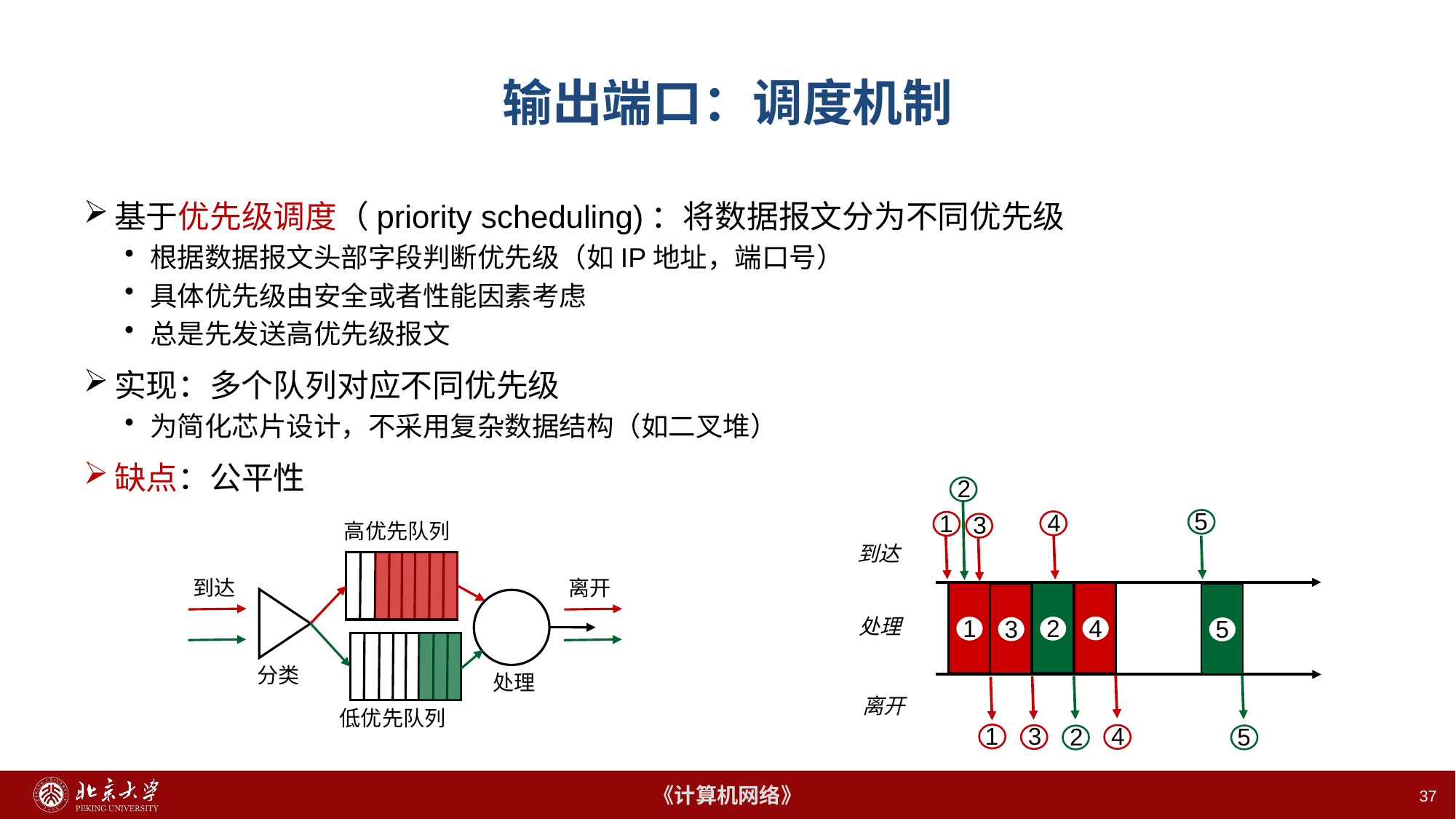

# 输出端口：调度机制
基于优先级调度（priority scheduling)：将数据报文分为不同优先级
根据数据报文头部字段判断优先级（如IP地址，端口号）
具体优先级由安全或者性能因素考虑
总是先发送高优先级报文
实现：多个队列对应不同优先级
为简化芯片设计，不采用复杂数据结构（如二叉堆）
缺点：公平性

2

5

4

1

3

高优先队列

到达
离开
分类
处理
低优先队列
到达

4

2

1

3

5

处理
4

5

2

3

1

离开
37